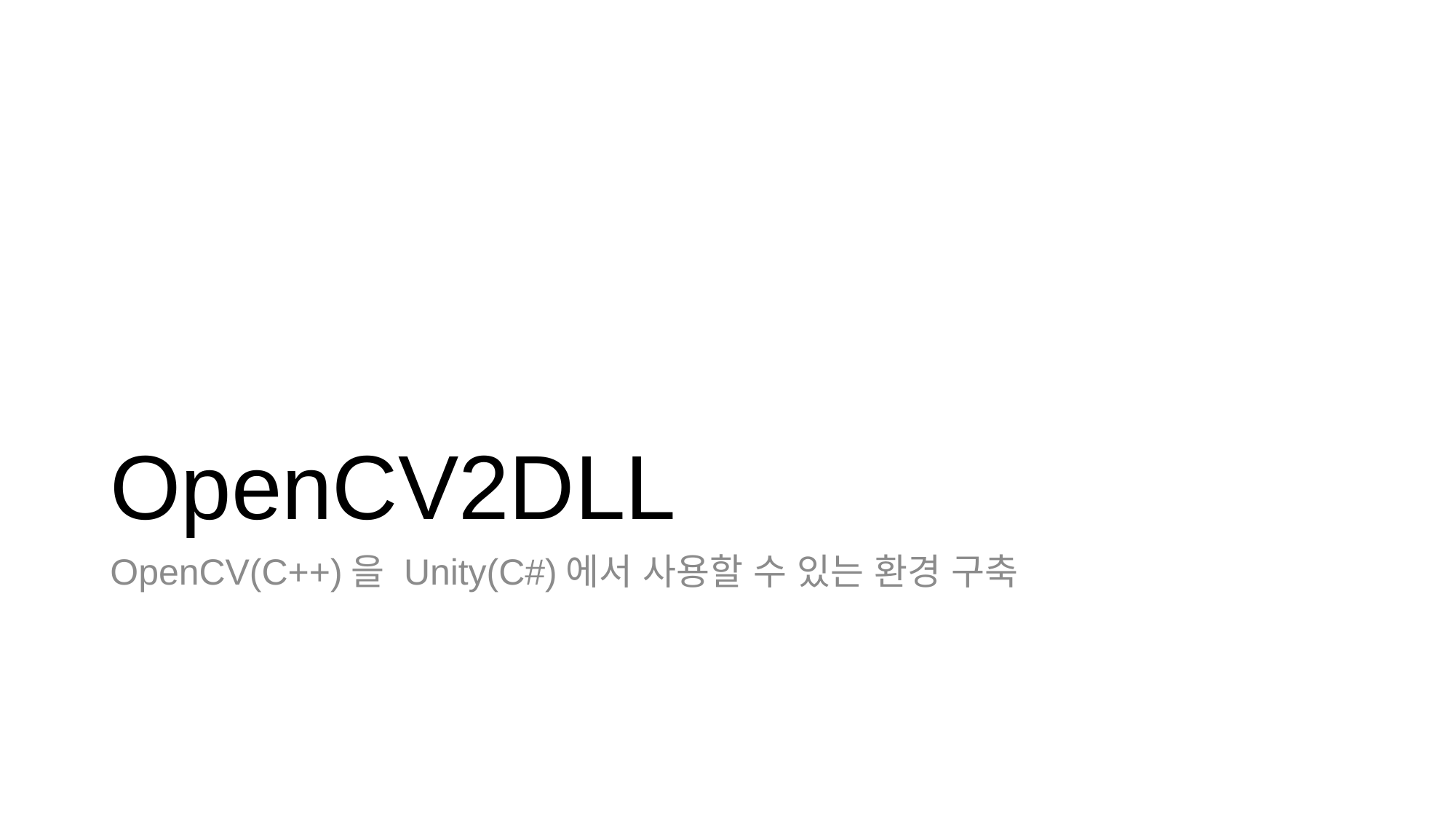

# OpenCV2DLL
OpenCV(C++)을 Unity(C#)에서 사용할 수 있는 환경 구축